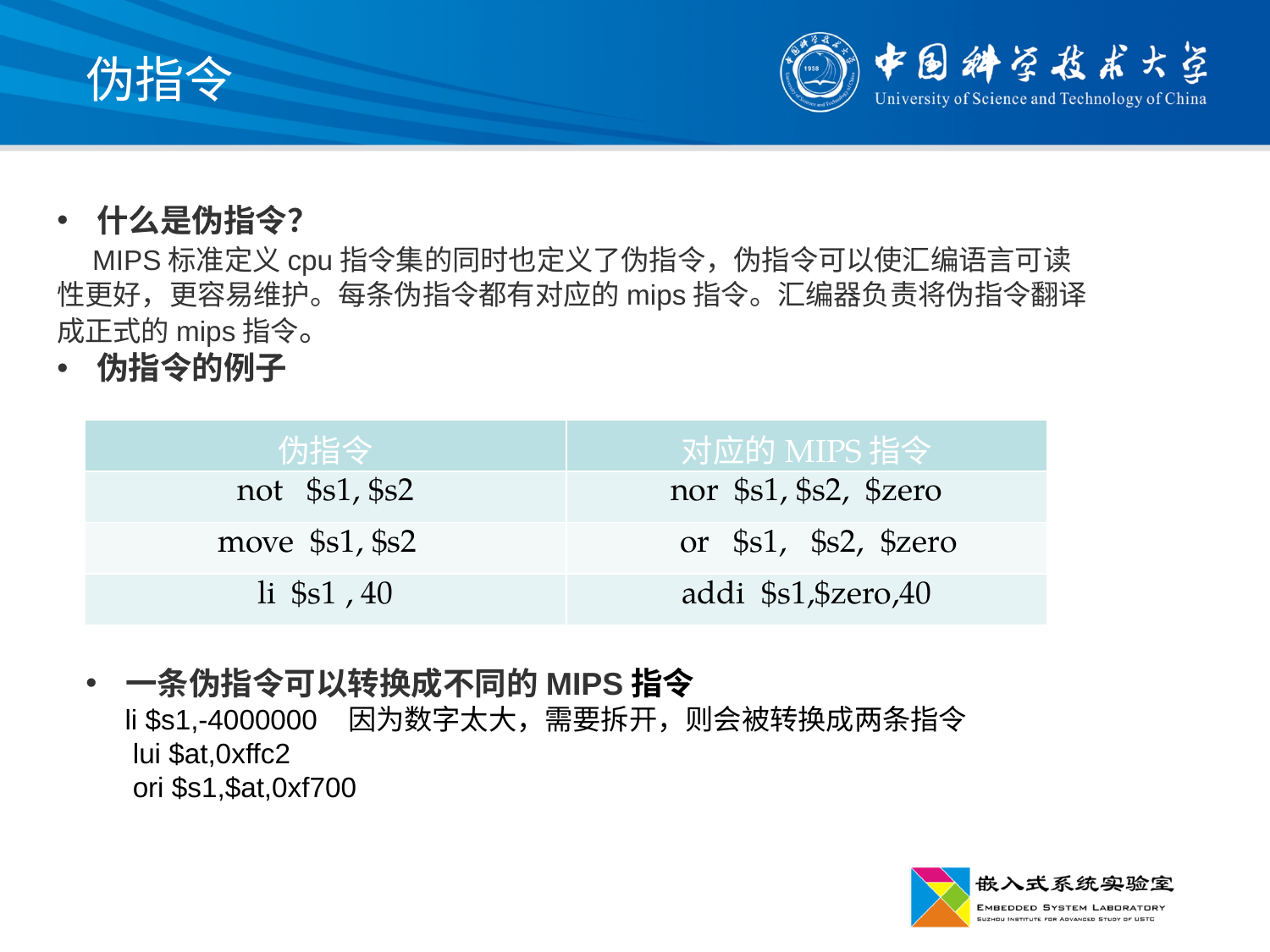

伪指令
什么是伪指令？
    MIPS标准定义cpu指令集的同时也定义了伪指令，伪指令可以使汇编语言可读性更好，更容易维护。每条伪指令都有对应的mips指令。汇编器负责将伪指令翻译成正式的mips指令。
伪指令的例子
| 伪指令 | 对应的MIPS指令 |
| --- | --- |
| not  $s1, $s2 | nor $s1, $s2,  $zero |
| move $s1, $s2 | or  $s1,   $s2,  $zero |
| li  $s1 , 40 | addi  $s1,$zero,40 |
一条伪指令可以转换成不同的MIPS指令
     li $s1,-4000000   因为数字太大，需要拆开，则会被转换成两条指令
      lui $at,0xffc2
      ori $s1,$at,0xf700